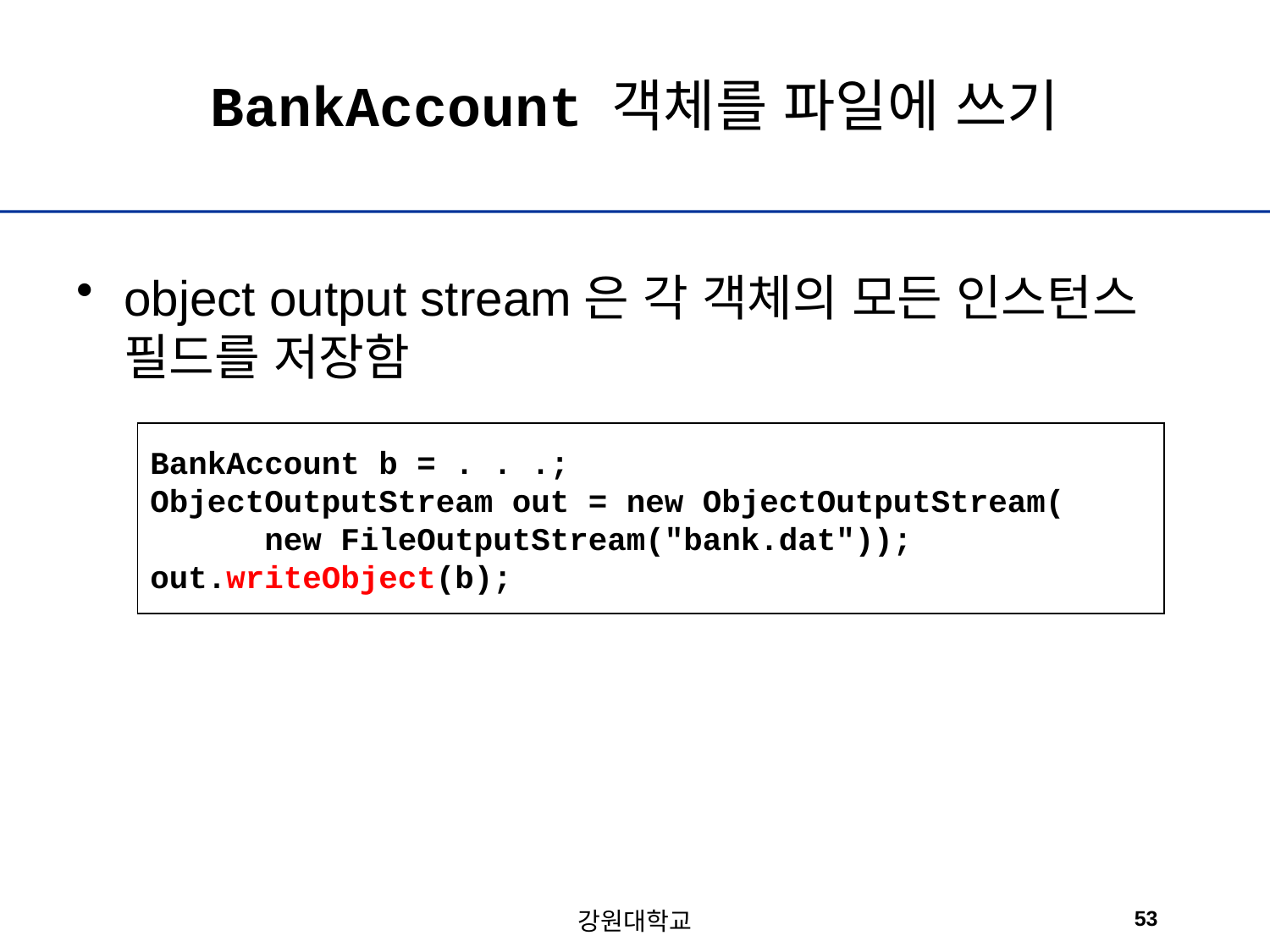

# BankAccount 객체를 파일에 쓰기

object output stream은 각 객체의 모든 인스턴스 필드를 저장함
BankAccount b = . . .;
ObjectOutputStream out = new ObjectOutputStream(
      new FileOutputStream("bank.dat"));
out.writeObject(b);
강원대학교